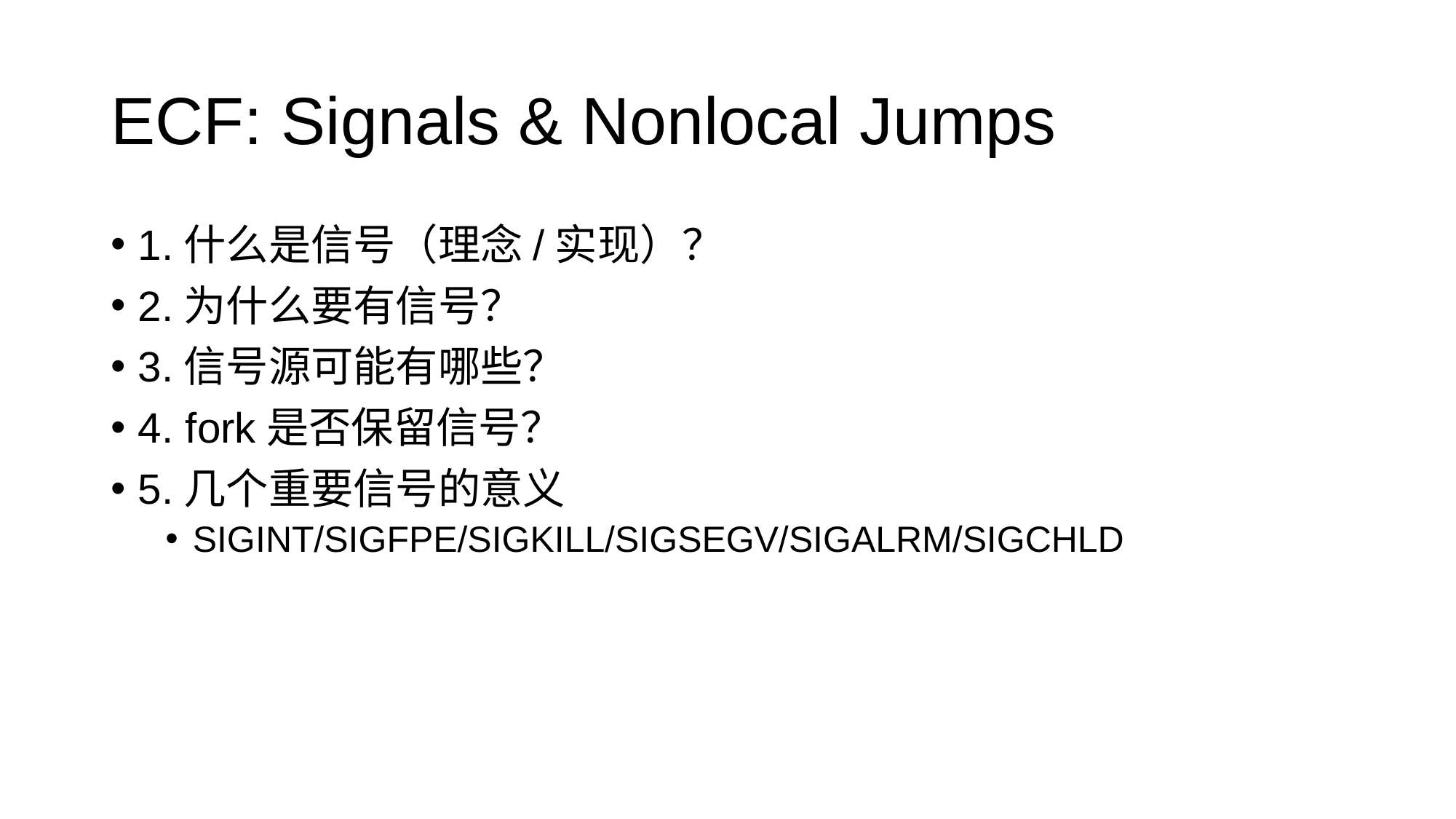

# ECF: Signals & Nonlocal Jumps
1.什么是信号（理念/实现）？
2.为什么要有信号？
3.信号源可能有哪些？
4. fork是否保留信号？
5.几个重要信号的意义
SIGINT/SIGFPE/SIGKILL/SIGSEGV/SIGALRM/SIGCHLD